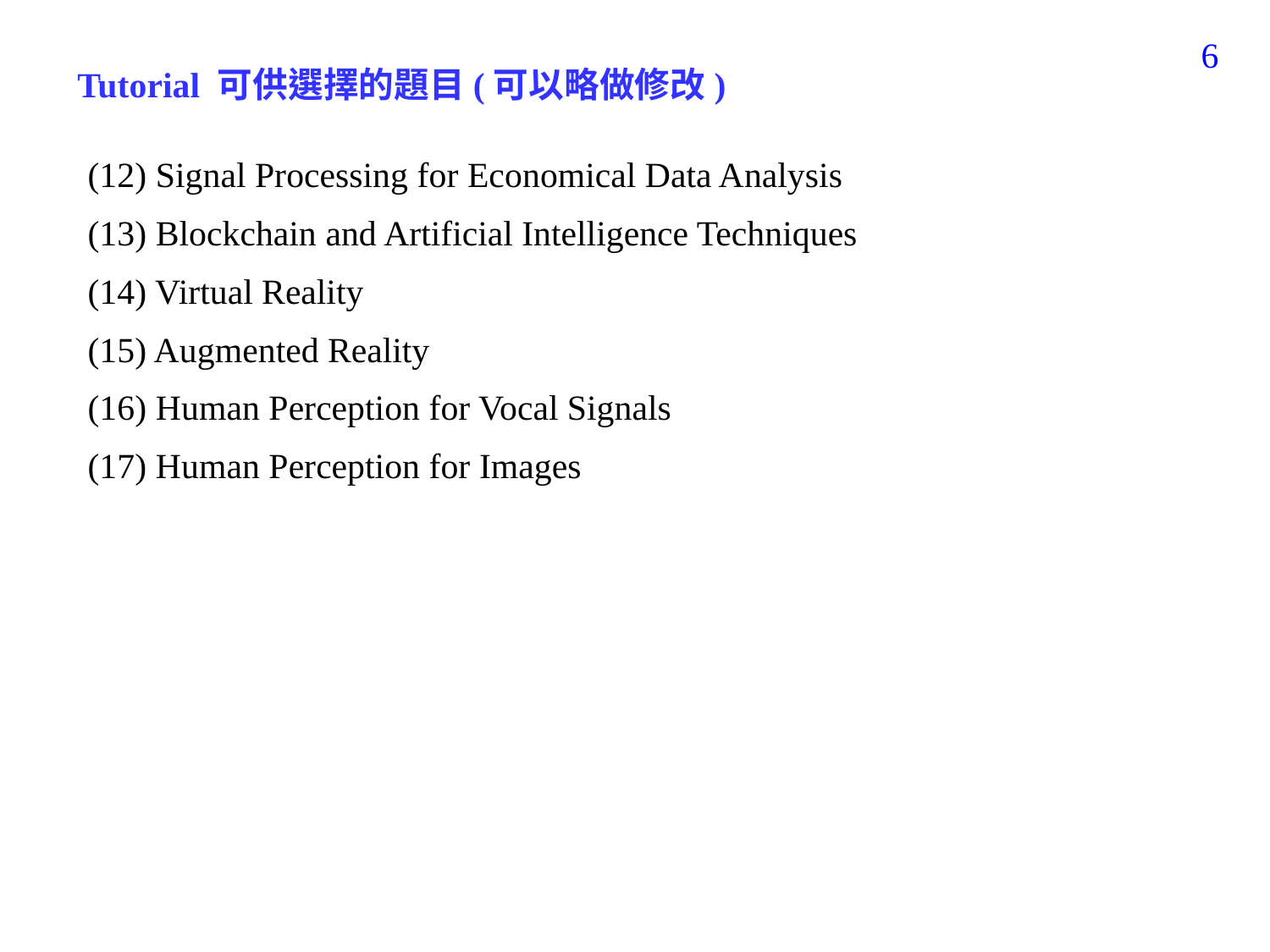

6
Tutorial 可供選擇的題目(可以略做修改)
(12) Signal Processing for Economical Data Analysis
(13) Blockchain and Artificial Intelligence Techniques
(14) Virtual Reality
(15) Augmented Reality
(16) Human Perception for Vocal Signals
(17) Human Perception for Images